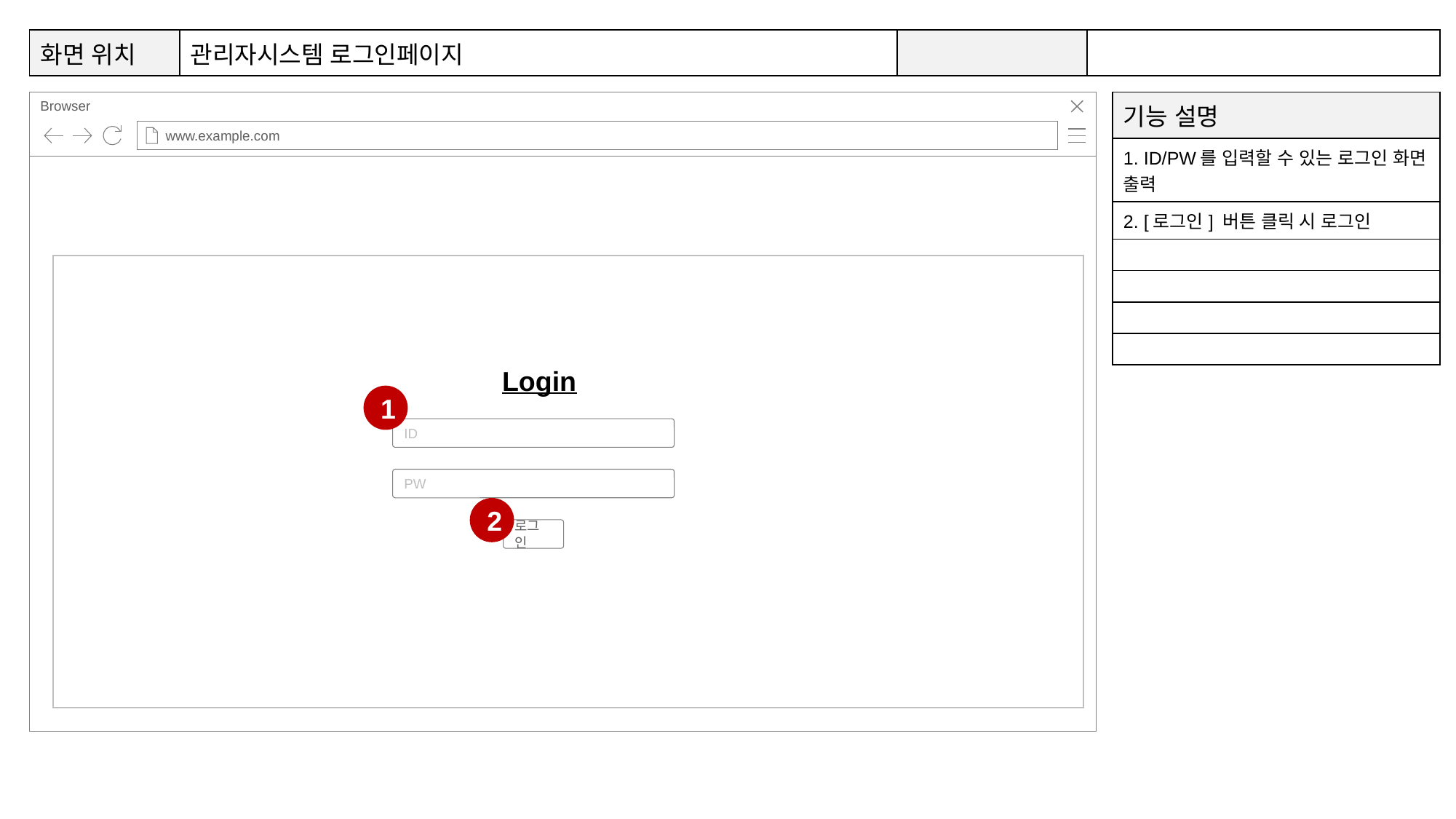

| 화면 위치 | 관리자시스템 로그인페이지 |  |  |
| --- | --- | --- | --- |
3
4
5
8
9
6
7
| 기능 설명 |
| --- |
| 1. ID/PW를 입력할 수 있는 로그인 화면 출력 |
| 2. [로그인] 버튼 클릭 시 로그인 |
|  |
|  |
|  |
|  |

Login
1
ID
PW
2
로그인